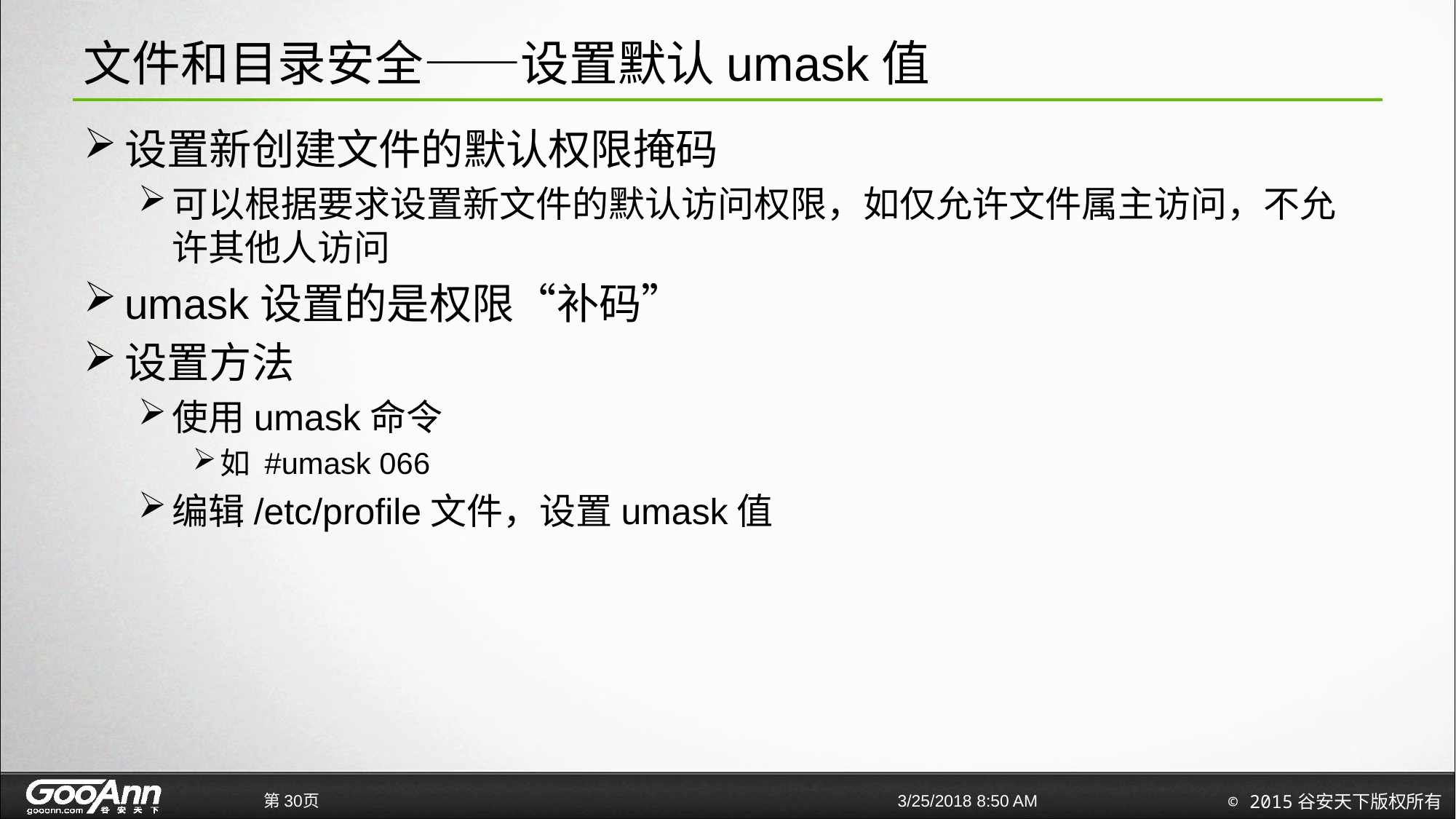

# 文件和目录安全——设置默认umask值
设置新创建文件的默认权限掩码
可以根据要求设置新文件的默认访问权限，如仅允许文件属主访问，不允许其他人访问
umask设置的是权限“补码”
设置方法
使用umask命令
如 #umask 066
编辑/etc/profile文件，设置umask值